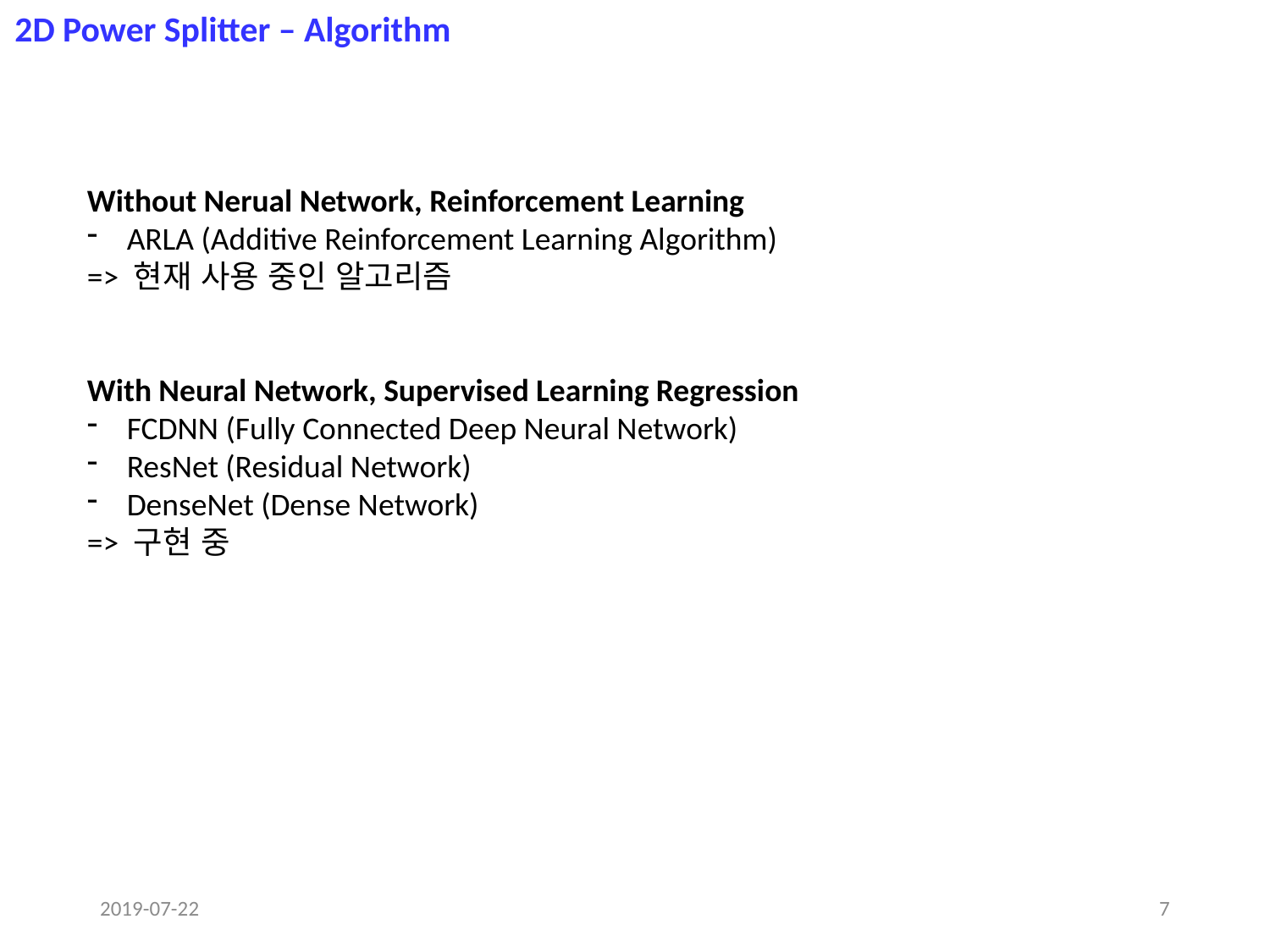

2D Power Splitter – Algorithm
Without Nerual Network, Reinforcement Learning
ARLA (Additive Reinforcement Learning Algorithm)
=> 현재 사용 중인 알고리즘
With Neural Network, Supervised Learning Regression
FCDNN (Fully Connected Deep Neural Network)
ResNet (Residual Network)
DenseNet (Dense Network)
=> 구현 중
2019-07-22
7